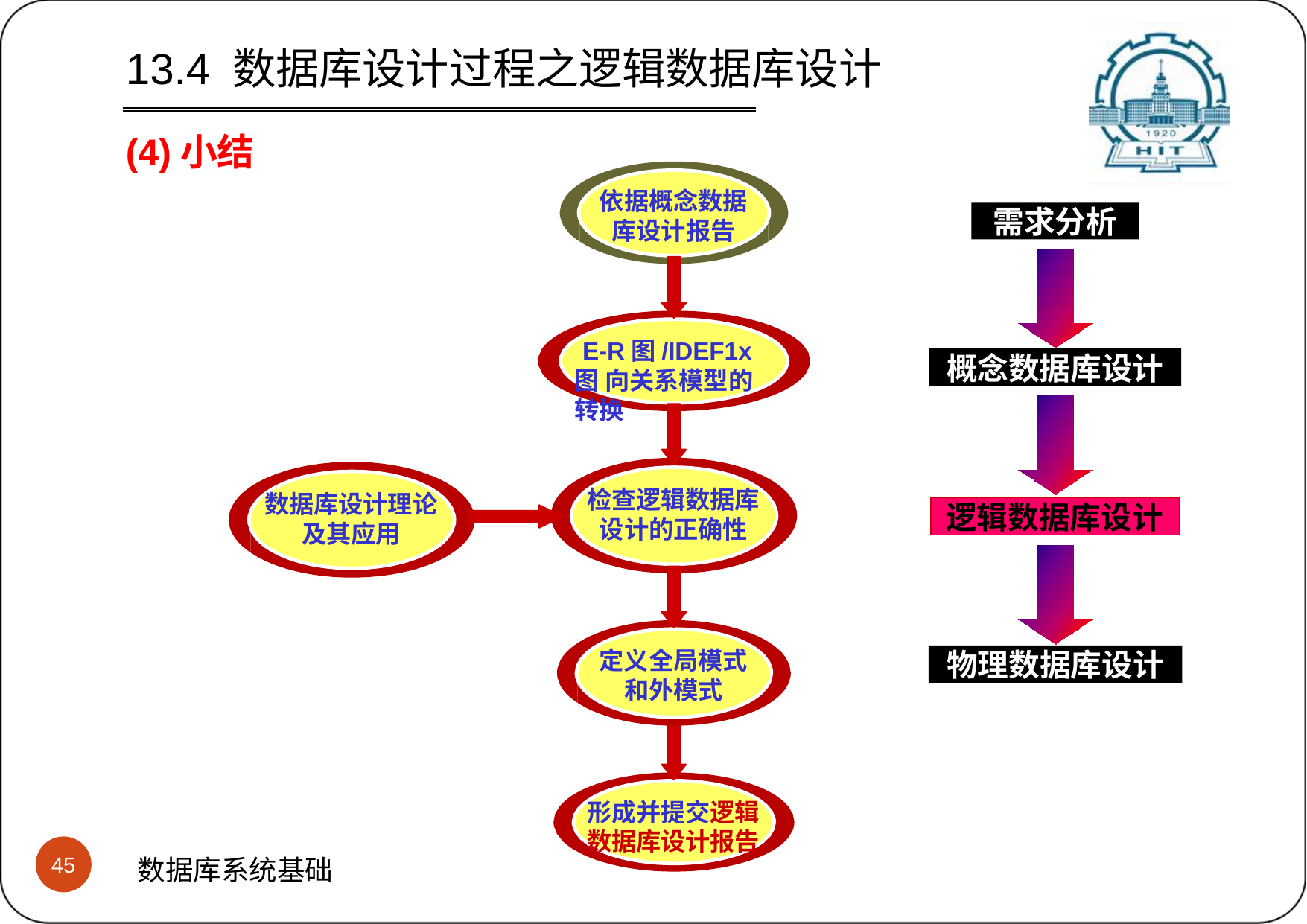

# 13.4 数据库设计过程之逻辑数据库设计
(4)小结

依据概念数据 库设计报告
需求分析

E-R图/IDEF1x图 向关系模型的转换
概念数据库设计

检查逻辑数据库 设计的正确性
数据库设计理论 及其应用
逻辑数据库设计

定义全局模式 和外模式
物理数据库设计

形成并提交逻辑 数据库设计报告